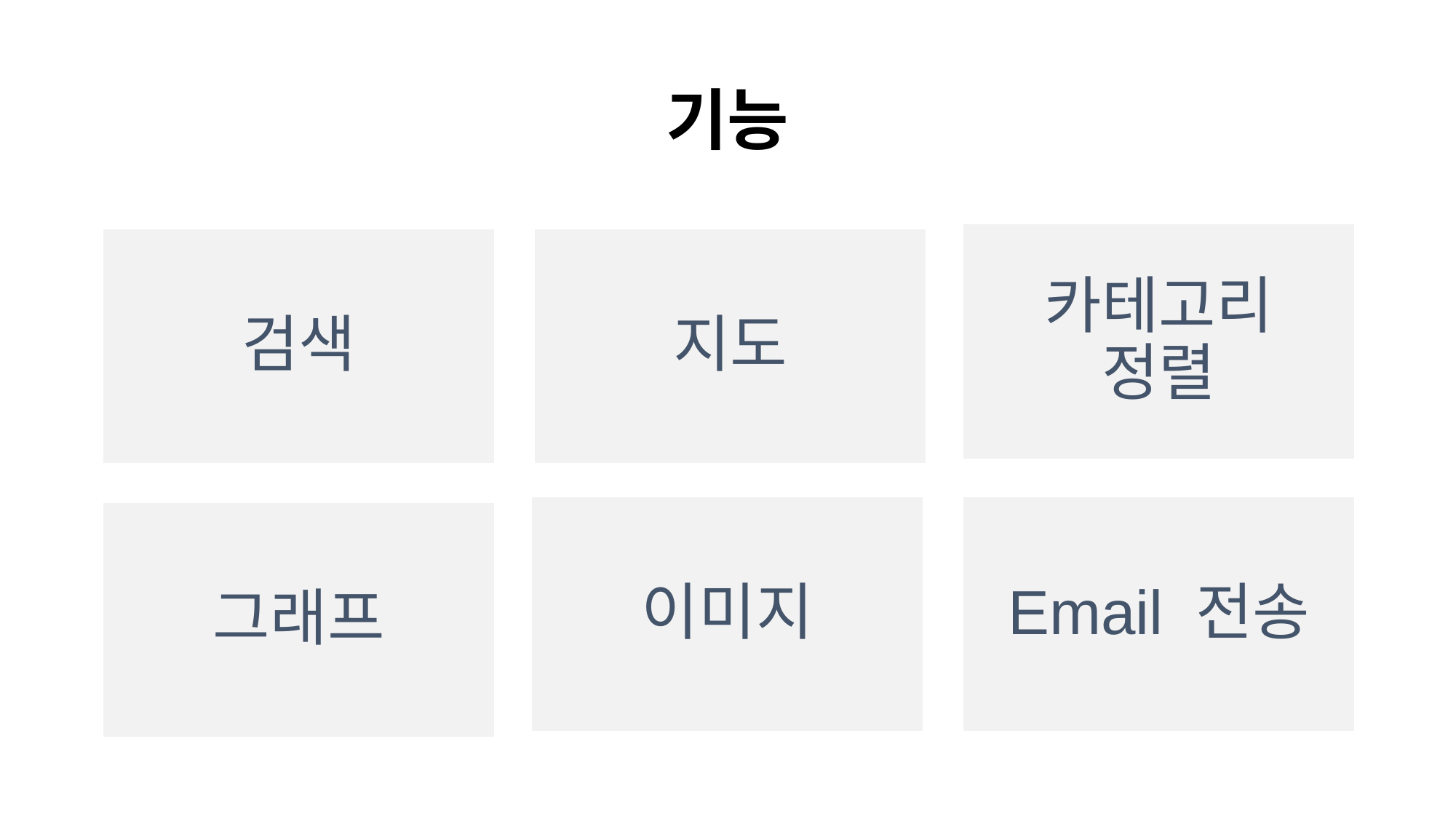

# 기능
검색
지도
카테고리 정렬
그래프
이미지
Email 전송